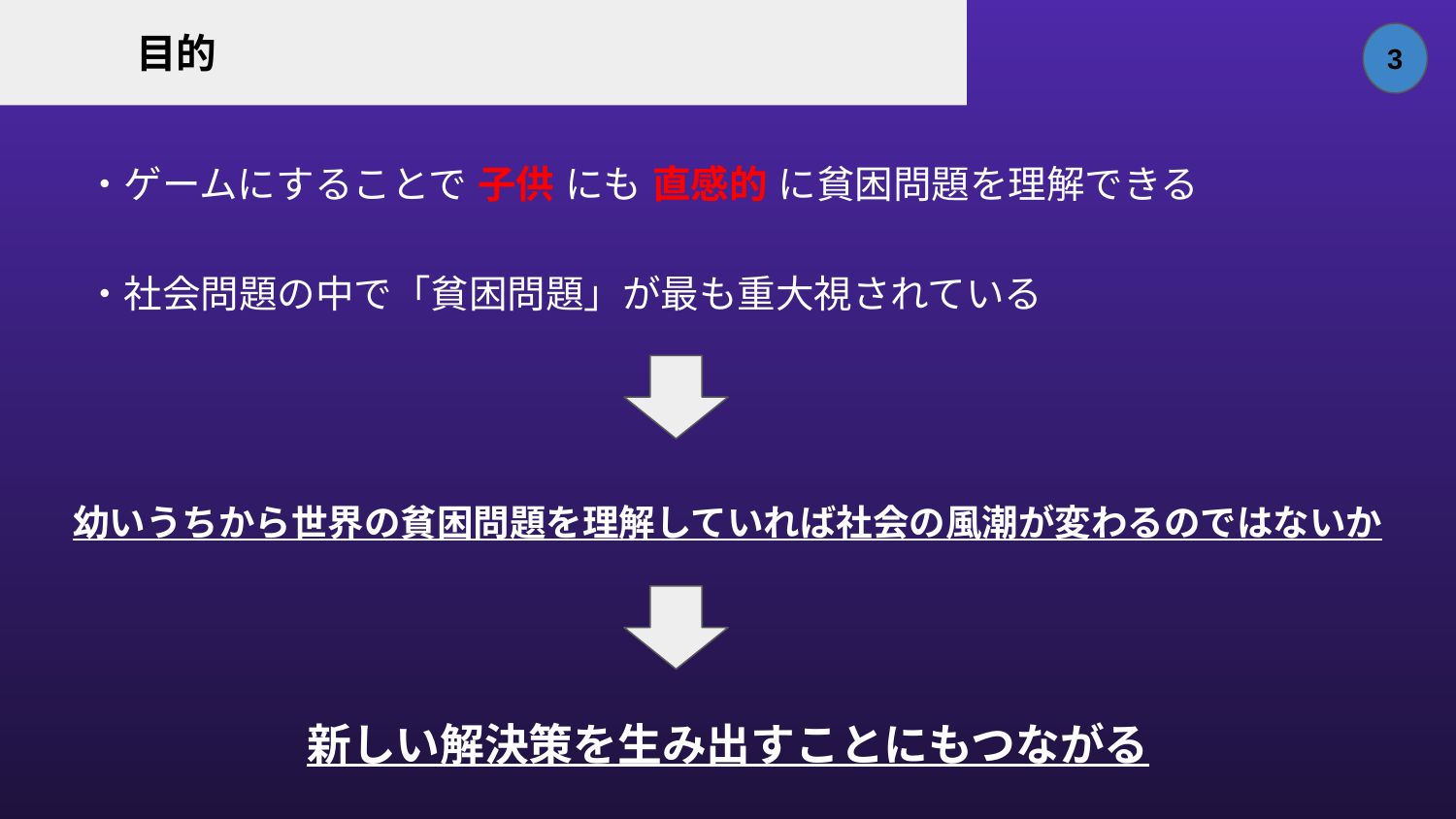

目的
3
・ゲームにすることで 子供 にも 直感的 に貧困問題を理解できる
・社会問題の中で「貧困問題」が最も重大視されている

幼いうちから世界の貧困問題を理解していれば社会の風潮が変わるのではないか

新しい解決策を生み出すことにもつながる